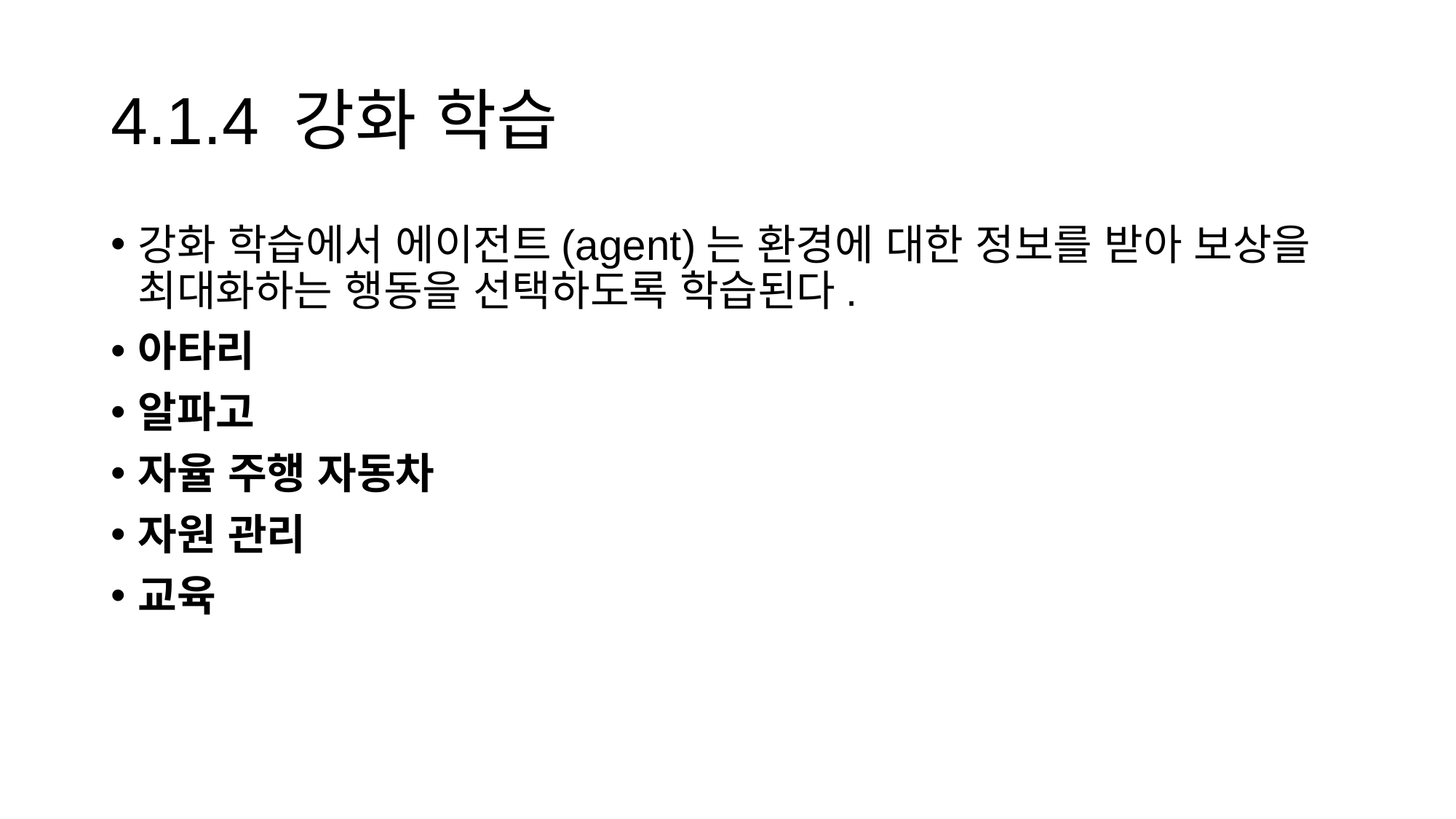

# 4.1.4 강화 학습
강화 학습에서 에이전트(agent)는 환경에 대한 정보를 받아 보상을 최대화하는 행동을 선택하도록 학습된다.
아타리
알파고
자율 주행 자동차
자원 관리
교육